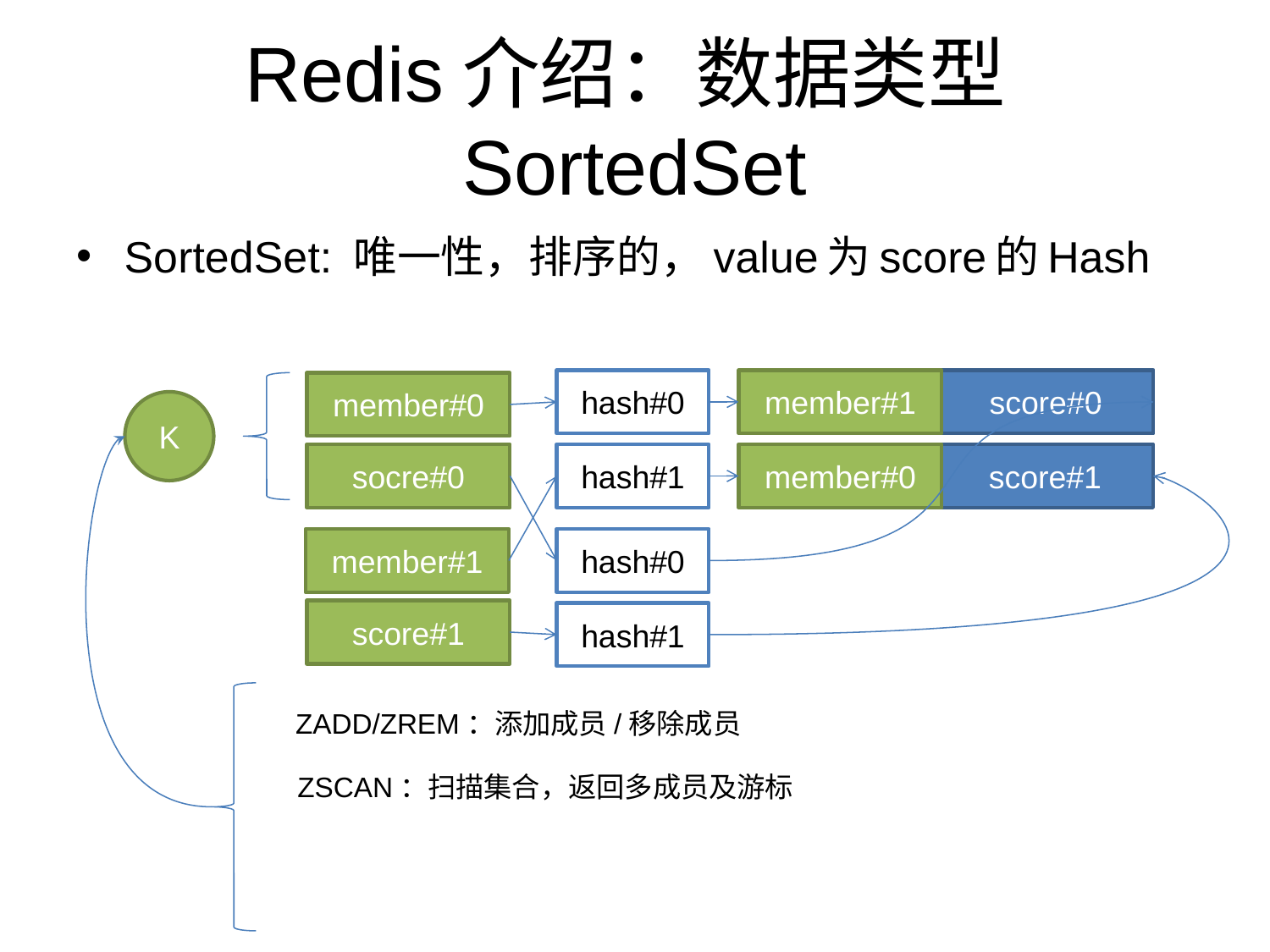

# Redis介绍：数据类型SortedSet
SortedSet: 唯一性，排序的，value为score的Hash

hash#0

member#1

score#0

member#0

K

socre#0

hash#1

member#0

score#1

member#1

hash#0

score#1

hash#1

ZADD/ZREM：添加成员/移除成员
ZSCAN：扫描集合，返回多成员及游标